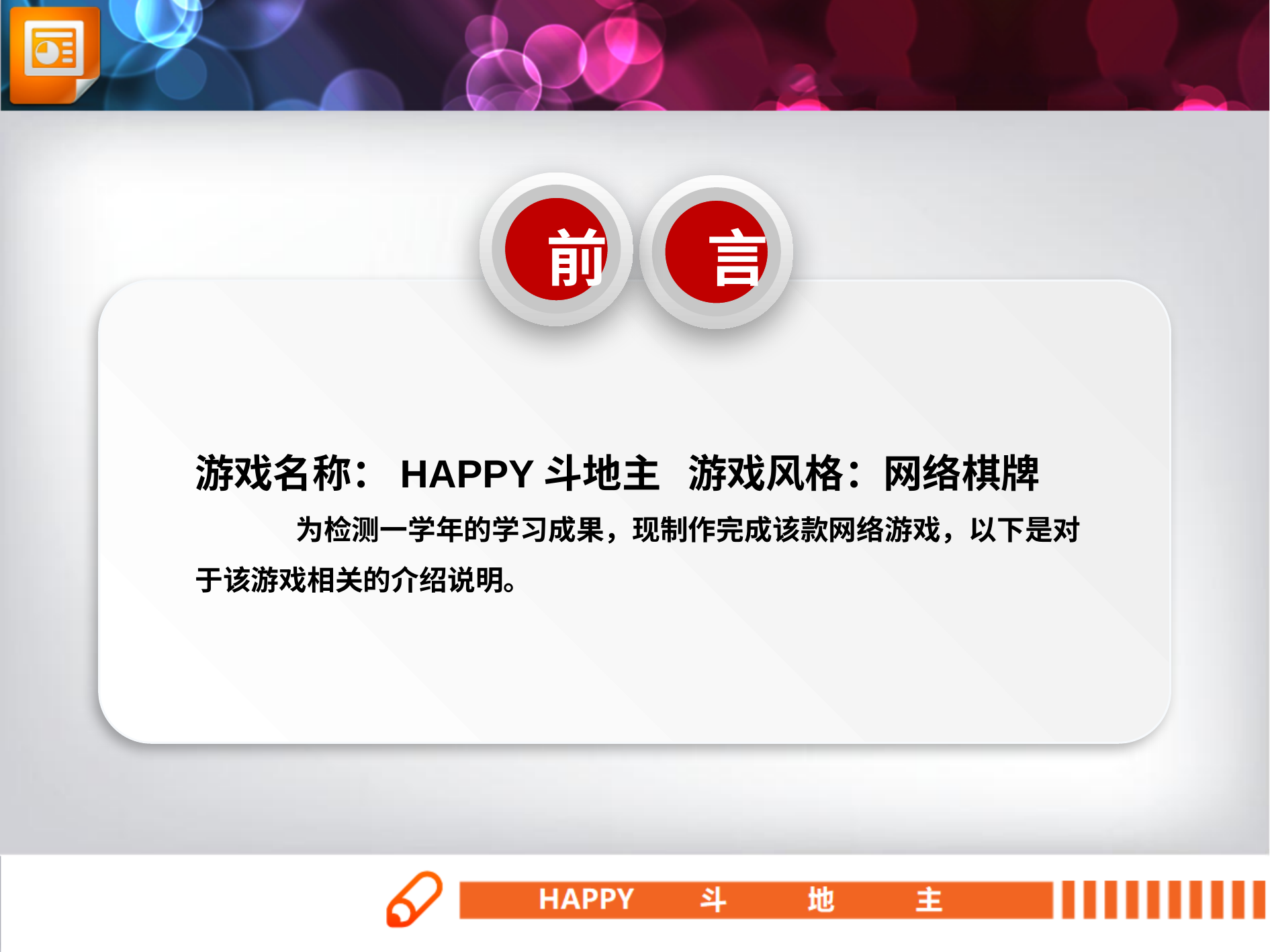

前
言

游戏名称：HAPPY斗地主   游戏风格：网络棋牌
	为检测一学年的学习成果，现制作完成该款网络游戏，以下是对于该游戏相关的介绍说明。